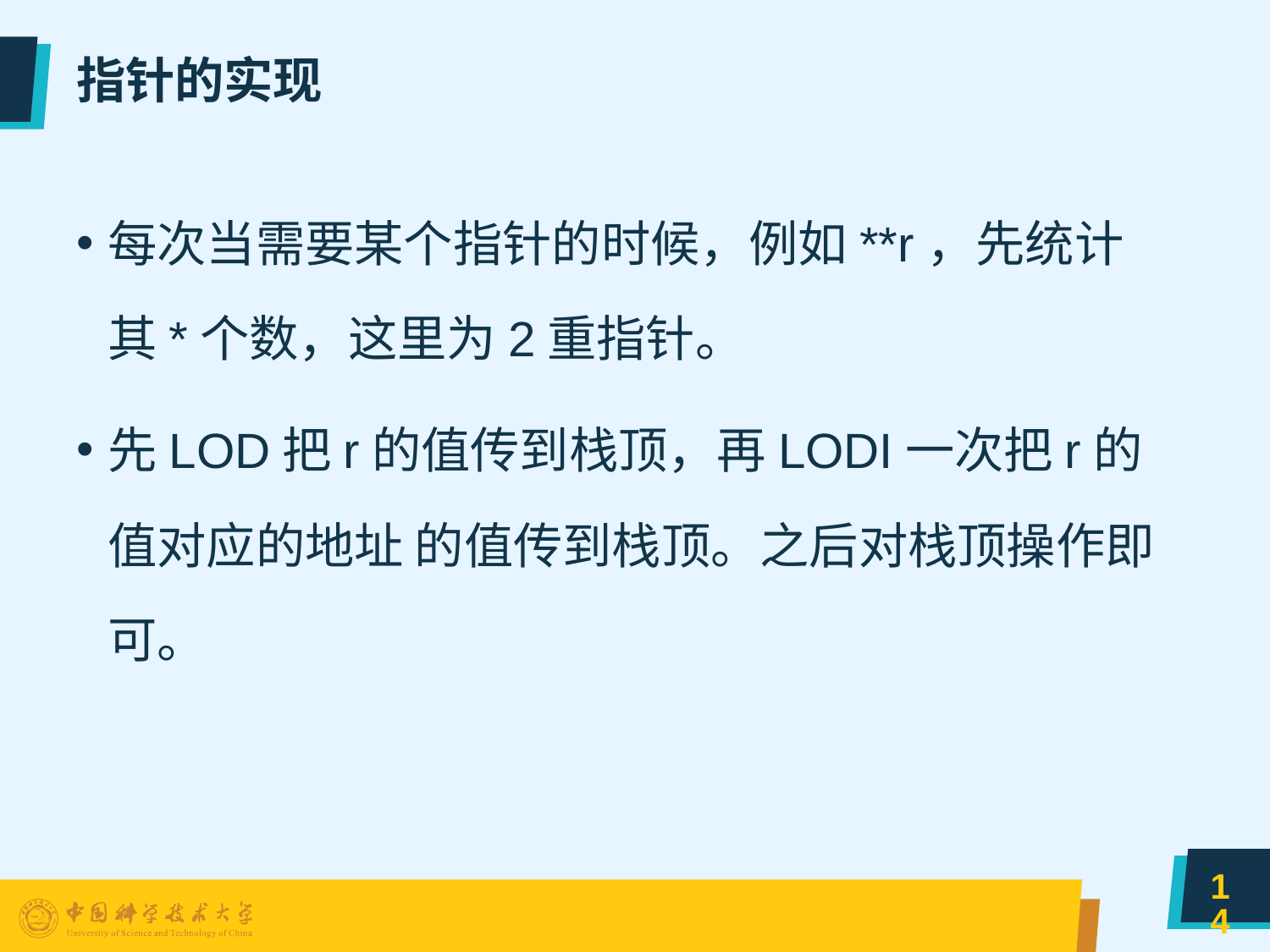

# 指针的实现
每次当需要某个指针的时候，例如**r，先统计其*个数，这里为2重指针。
先LOD把r的值传到栈顶，再LODI一次把r的值对应的地址 的值传到栈顶。之后对栈顶操作即可。

14